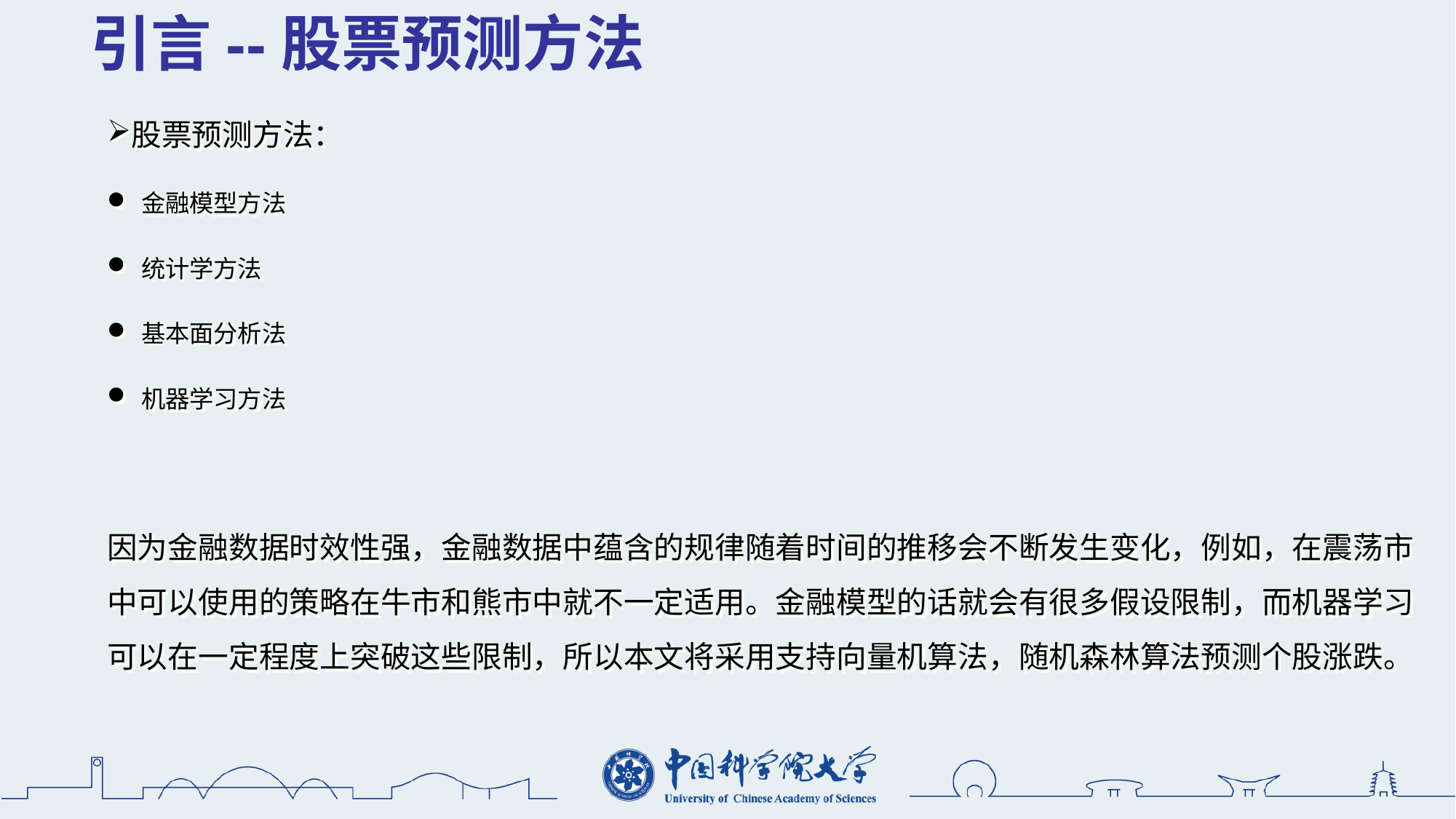

引言--股票预测方法

股票预测方法：
金融模型方法
统计学方法
基本面分析法
机器学习方法

因为金融数据时效性强，金融数据中蕴含的规律随着时间的推移会不断发生变化，例如，在震荡市中可以使用的策略在牛市和熊市中就不一定适用。金融模型的话就会有很多假设限制，而机器学习可以在一定程度上突破这些限制，所以本文将采用支持向量机算法，随机森林算法预测个股涨跌。